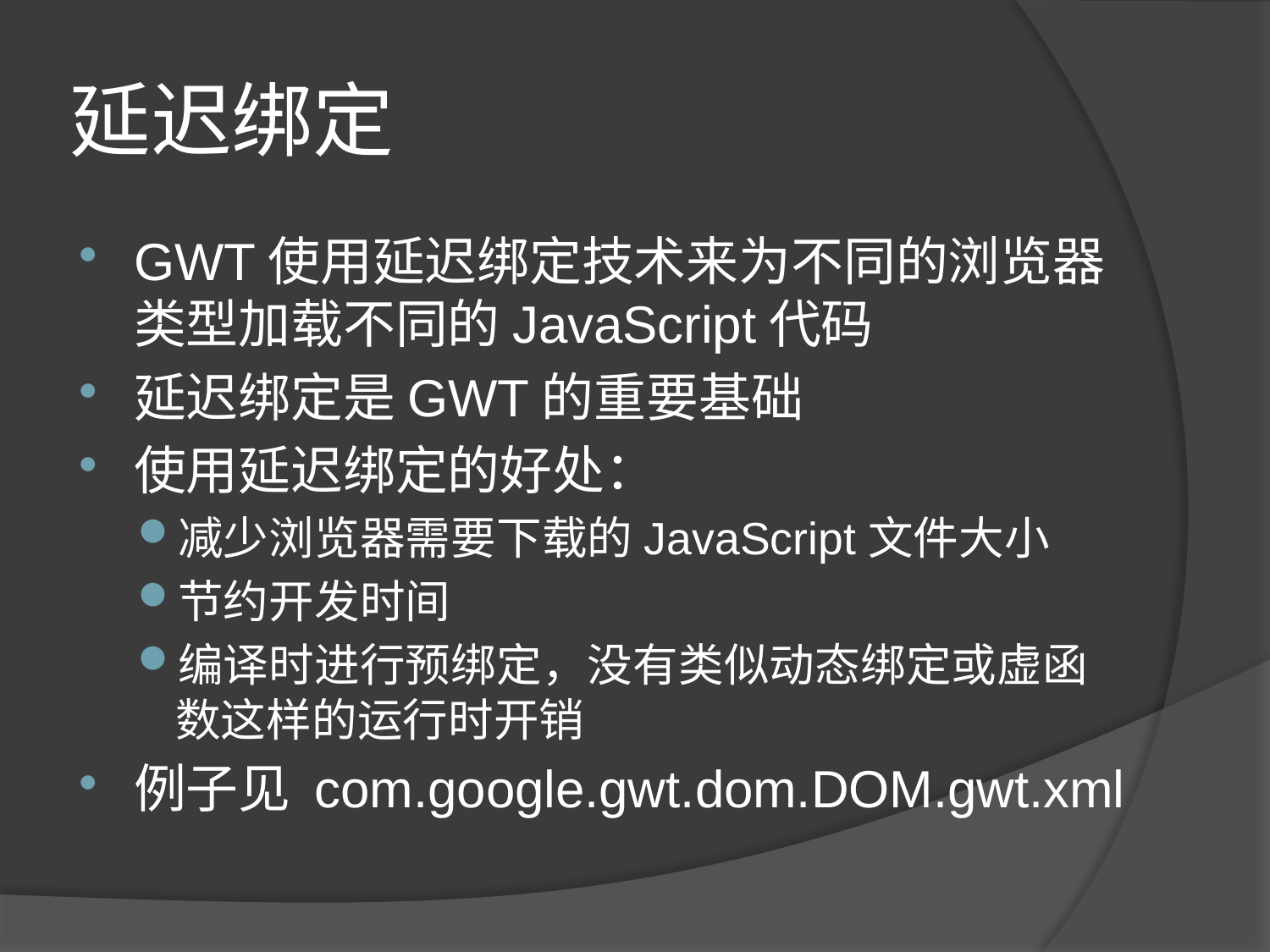

# 延迟绑定
GWT使用延迟绑定技术来为不同的浏览器类型加载不同的JavaScript代码
延迟绑定是GWT的重要基础
使用延迟绑定的好处：
减少浏览器需要下载的JavaScript文件大小
节约开发时间
编译时进行预绑定，没有类似动态绑定或虚函数这样的运行时开销
例子见 com.google.gwt.dom.DOM.gwt.xml